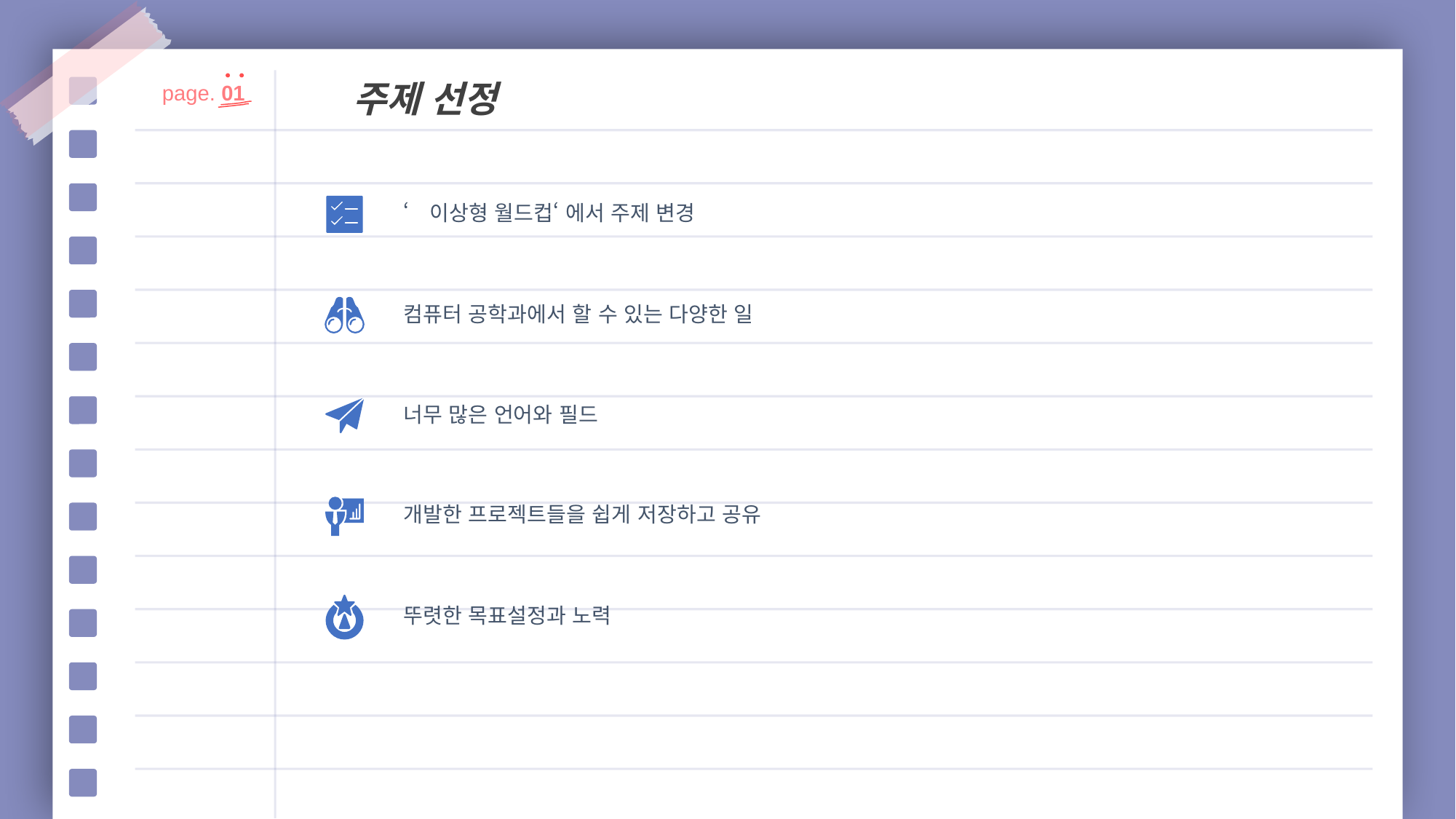

주제 선정

page. 01

‘이상형 월드컵‘ 에서 주제 변경

컴퓨터 공학과에서 할 수 있는 다양한 일

너무 많은 언어와 필드

개발한 프로젝트들을 쉽게 저장하고 공유

뚜렷한 목표설정과 노력